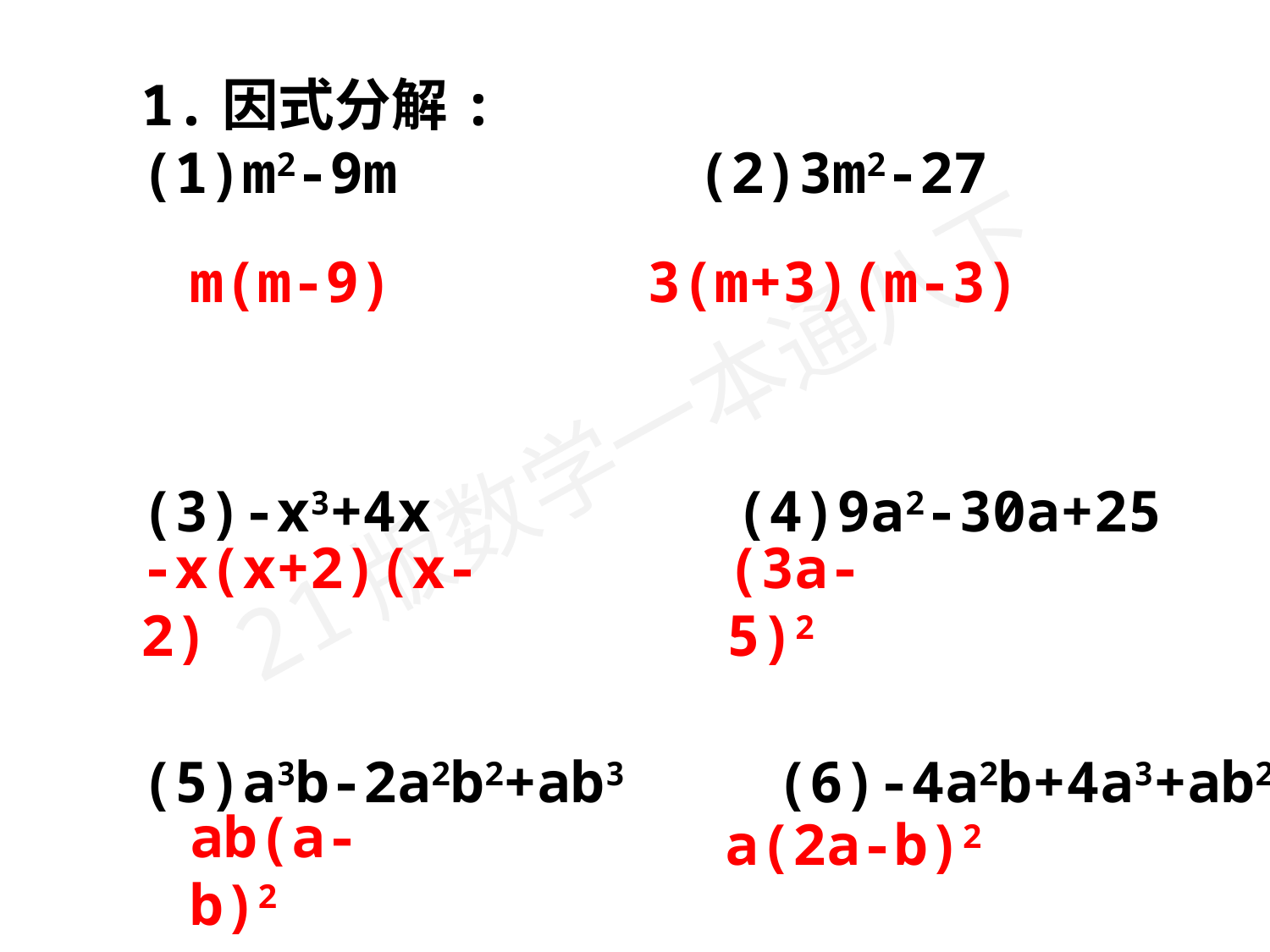

1.因式分解:
(1)m2-9m 　　　　 (2)3m2-27

(3)-x3+4x         (4)9a2-30a+25

(5)a3b-2a2b2+ab3　 	(6)-4a2b+4a3+ab2
m(m-9)
3(m+3)(m-3)
-x(x+2)(x-2)
(3a-5)2
ab(a-b)2
a(2a-b)2